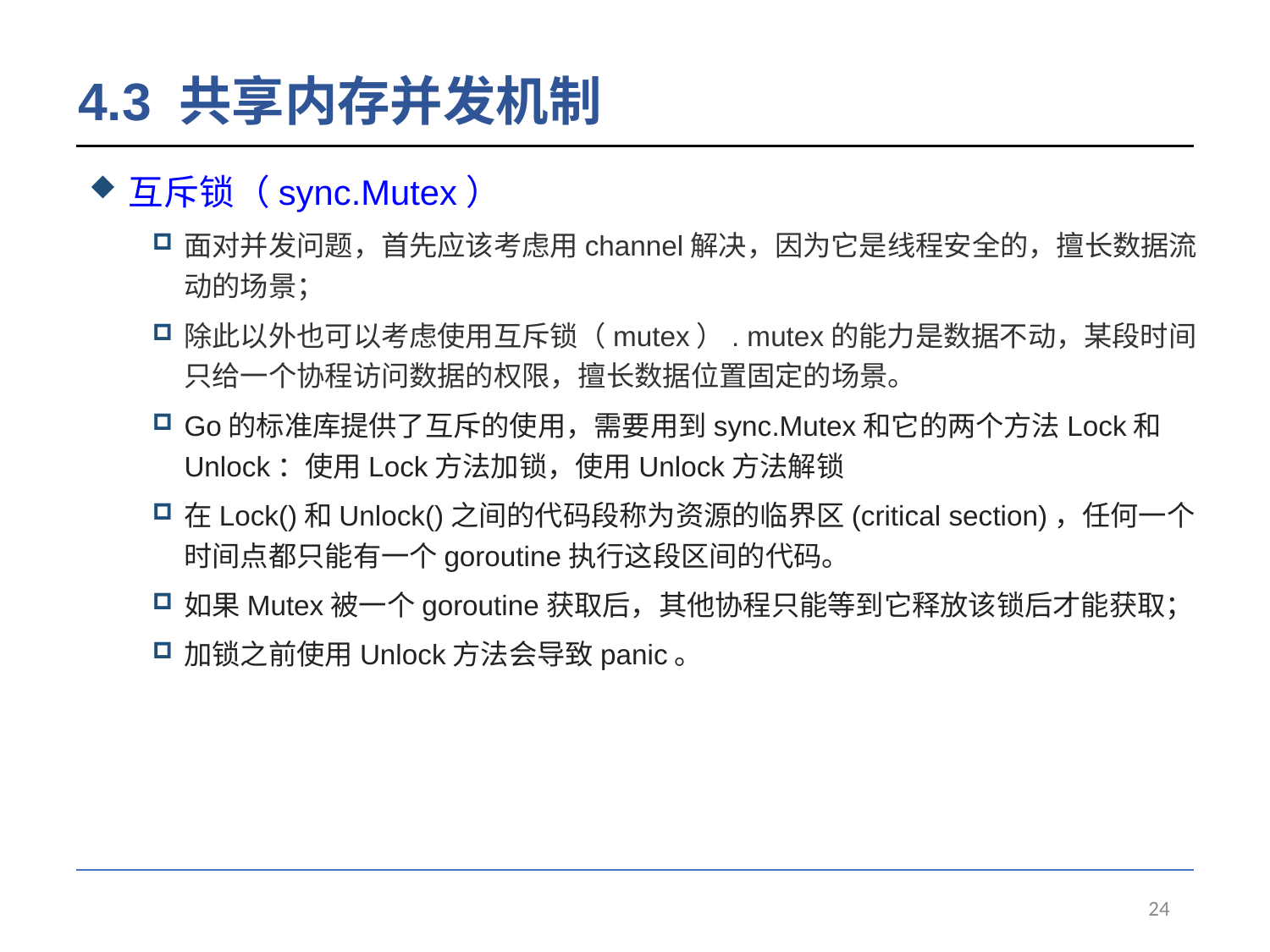

# 4.3 共享内存并发机制
互斥锁（sync.Mutex）
面对并发问题，首先应该考虑用channel解决，因为它是线程安全的，擅长数据流动的场景；
除此以外也可以考虑使用互斥锁（mutex）. mutex的能力是数据不动，某段时间只给一个协程访问数据的权限，擅长数据位置固定的场景。
Go的标准库提供了互斥的使用，需要用到sync.Mutex和它的两个方法Lock和Unlock：使用Lock方法加锁，使用Unlock方法解锁
在Lock()和Unlock()之间的代码段称为资源的临界区(critical section)，任何一个时间点都只能有一个goroutine执行这段区间的代码。
如果Mutex被一个goroutine获取后，其他协程只能等到它释放该锁后才能获取；
加锁之前使用Unlock方法会导致panic。

24